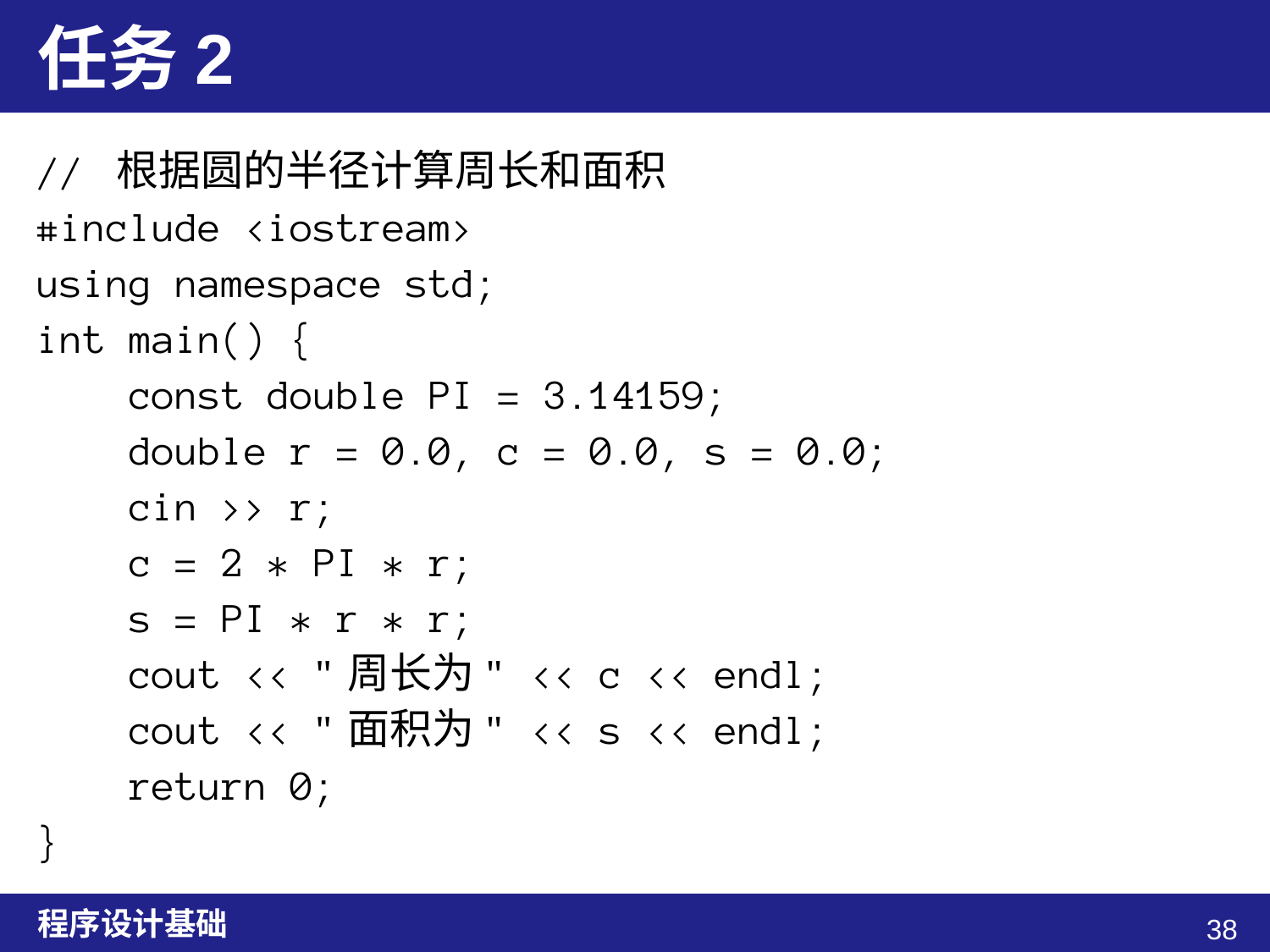

# 任务2
// 根据圆的半径计算周长和面积
#include <iostream>
using namespace std;
int main() {
    const double PI = 3.14159;
    double r = 0.0, c = 0.0, s = 0.0;
    cin >> r;
    c = 2 * PI * r;
    s = PI * r * r;
    cout << "周长为" << c << endl;
    cout << "面积为" << s << endl;
    return 0;
}